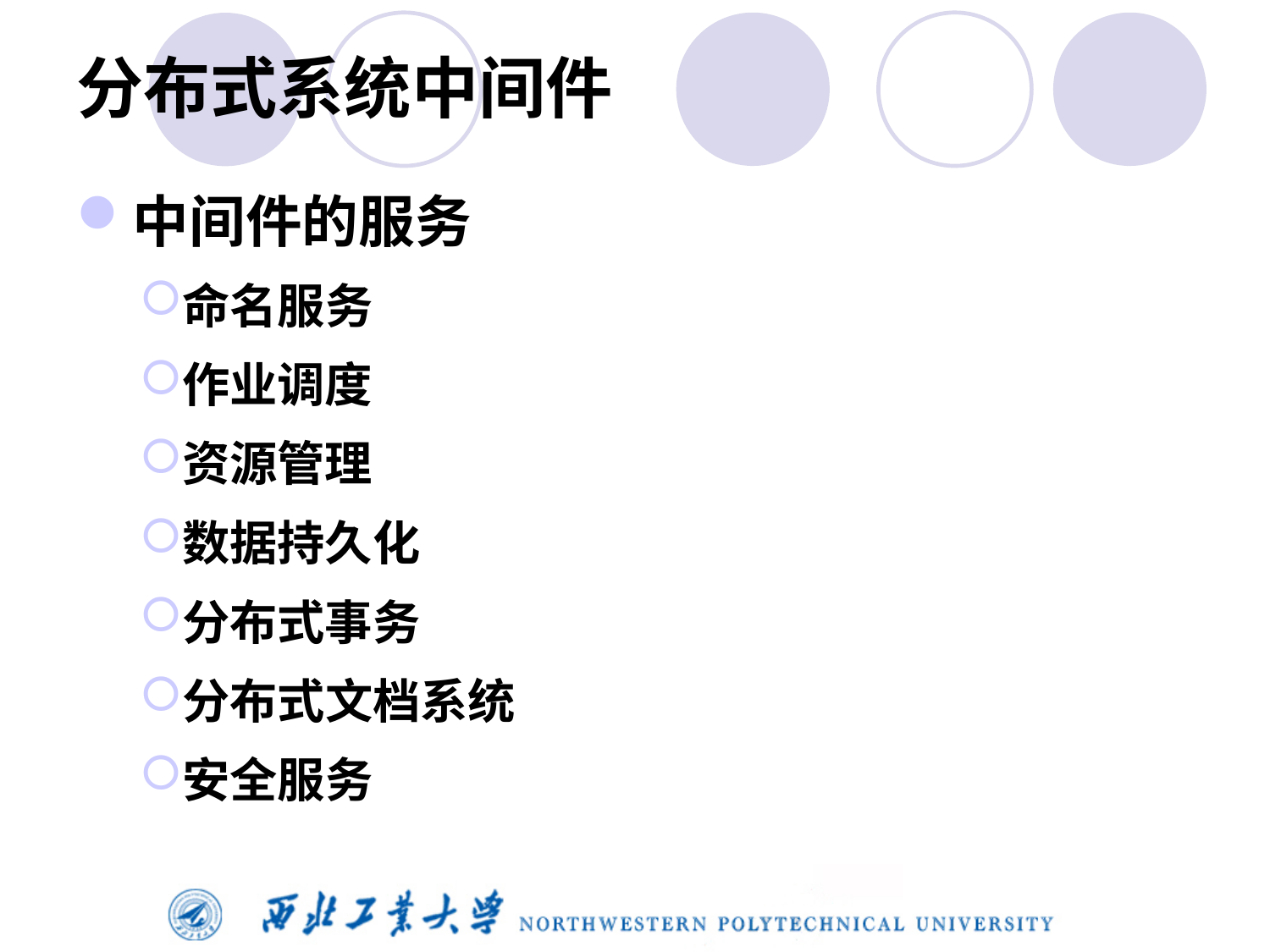

# 分布式系统中间件
中间件的服务
命名服务
作业调度
资源管理
数据持久化
分布式事务
分布式文档系统
安全服务